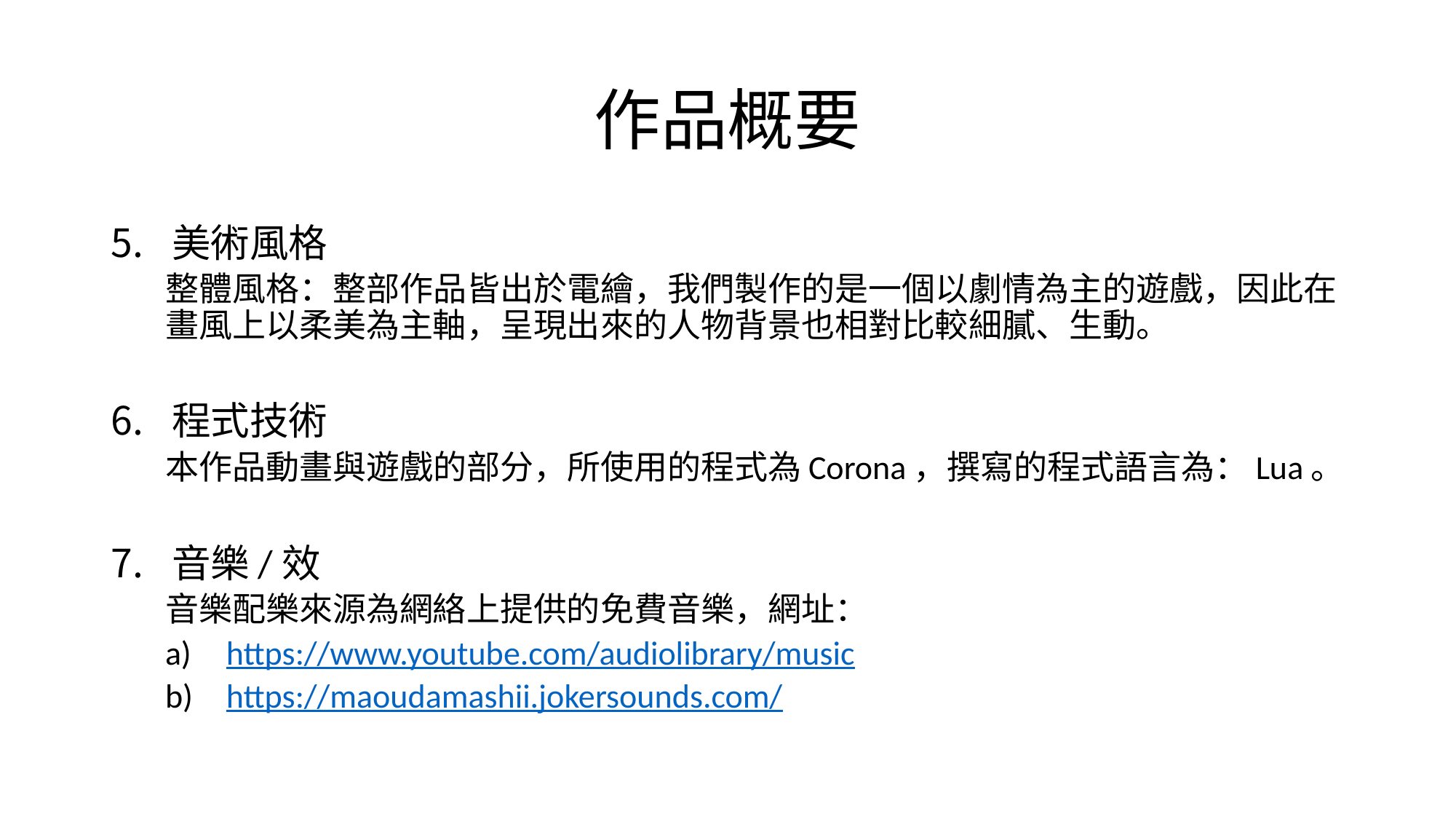

# 作品概要
美術風格
整體風格：整部作品皆出於電繪，我們製作的是一個以劇情為主的遊戲，因此在畫風上以柔美為主軸，呈現出來的人物背景也相對比較細膩、生動。

程式技術
本作品動畫與遊戲的部分，所使用的程式為Corona，撰寫的程式語言為：Lua。

音樂/效
音樂配樂來源為網絡上提供的免費音樂，網址：
https://www.youtube.com/audiolibrary/music
https://maoudamashii.jokersounds.com/